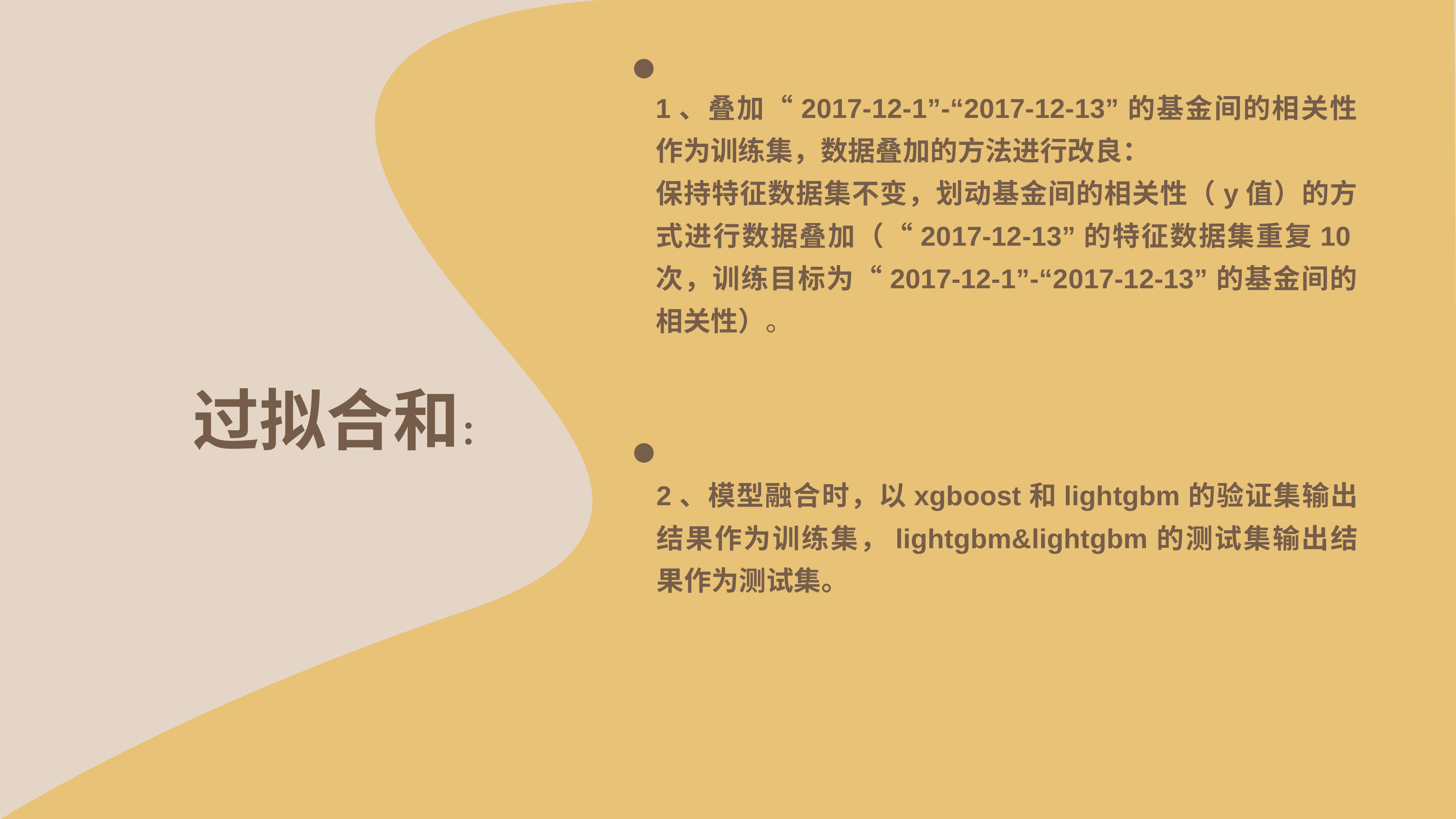

1、叠加“2017-12-1”-“2017-12-13”的基金间的相关性作为训练集，数据叠加的方法进行改良：
保持特征数据集不变，划动基金间的相关性（y值）的方式进行数据叠加（“2017-12-13”的特征数据集重复10次，训练目标为“2017-12-1”-“2017-12-13”的基金间的相关性）。

过拟合和：

2、模型融合时，以xgboost和lightgbm的验证集输出结果作为训练集，lightgbm&lightgbm的测试集输出结果作为测试集。